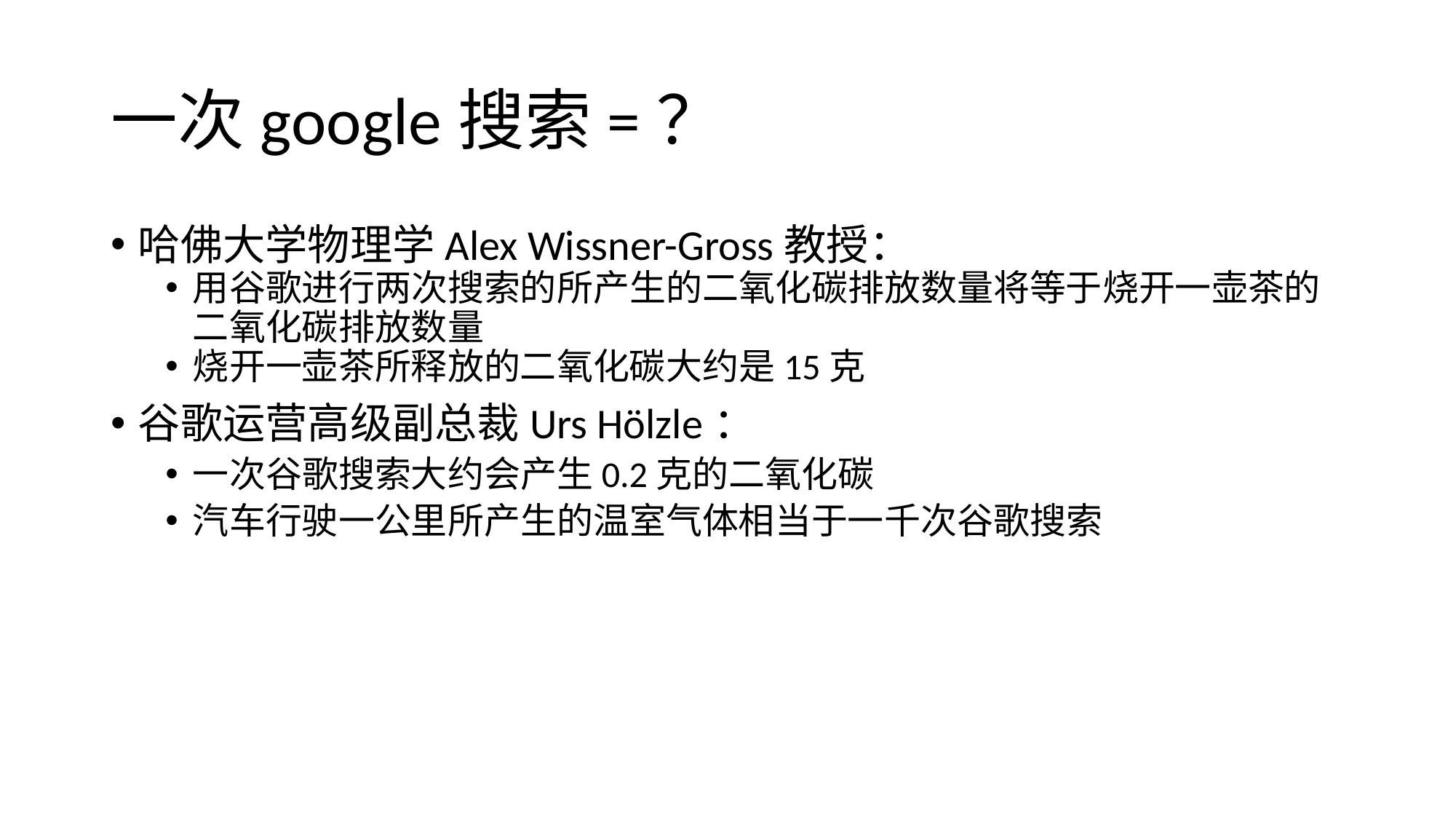

# 一次google搜索=？
哈佛大学物理学Alex Wissner-Gross教授：
用谷歌进行两次搜索的所产生的二氧化碳排放数量将等于烧开一壶茶的二氧化碳排放数量
烧开一壶茶所释放的二氧化碳大约是15克
谷歌运营高级副总裁Urs Hölzle：
一次谷歌搜索大约会产生0.2克的二氧化碳
汽车行驶一公里所产生的温室气体相当于一千次谷歌搜索